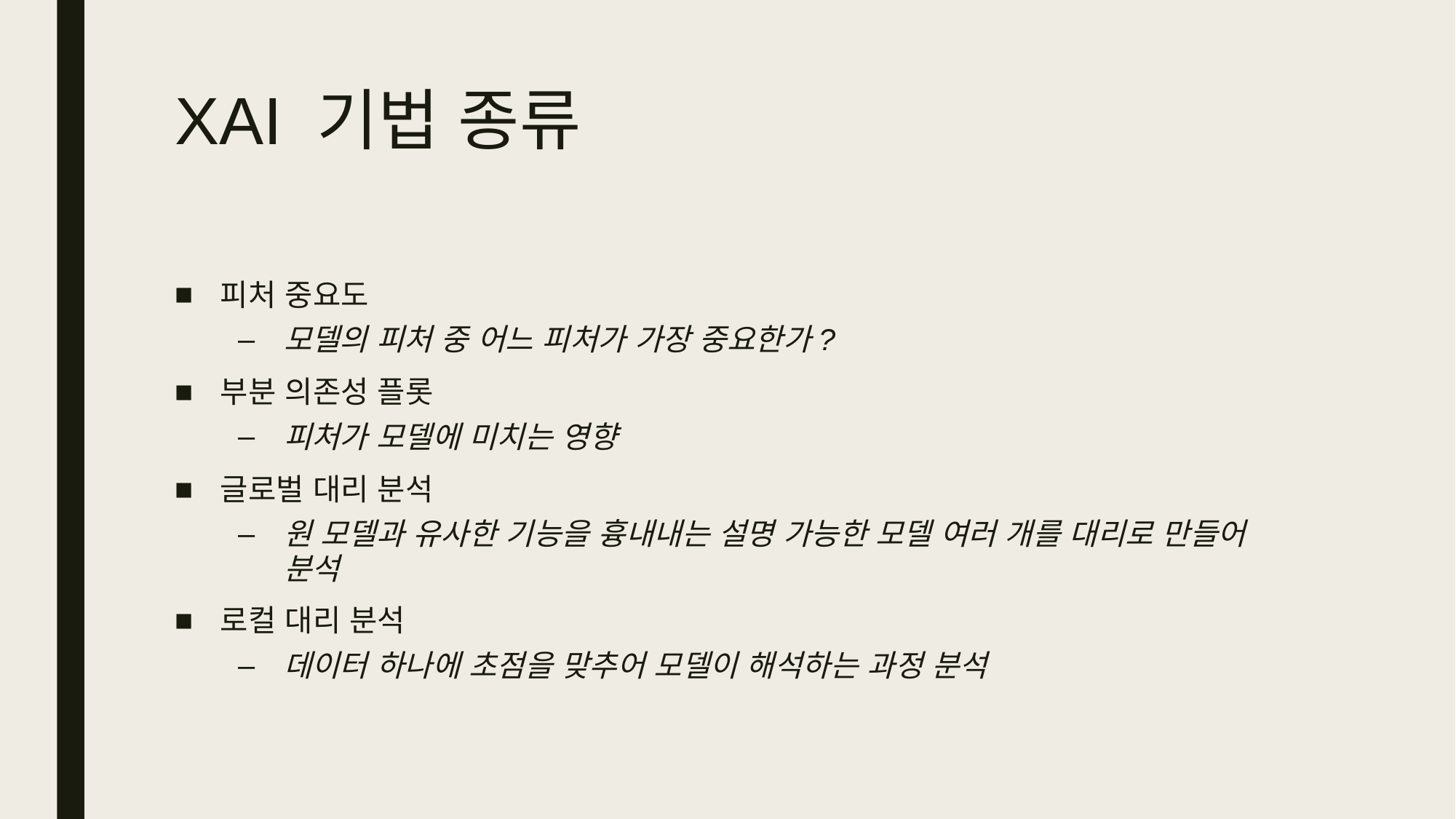

# XAI 기법 종류
피처 중요도
모델의 피처 중 어느 피처가 가장 중요한가?
부분 의존성 플롯
피처가 모델에 미치는 영향
글로벌 대리 분석
원 모델과 유사한 기능을 흉내내는 설명 가능한 모델 여러 개를 대리로 만들어 분석
로컬 대리 분석
데이터 하나에 초점을 맞추어 모델이 해석하는 과정 분석